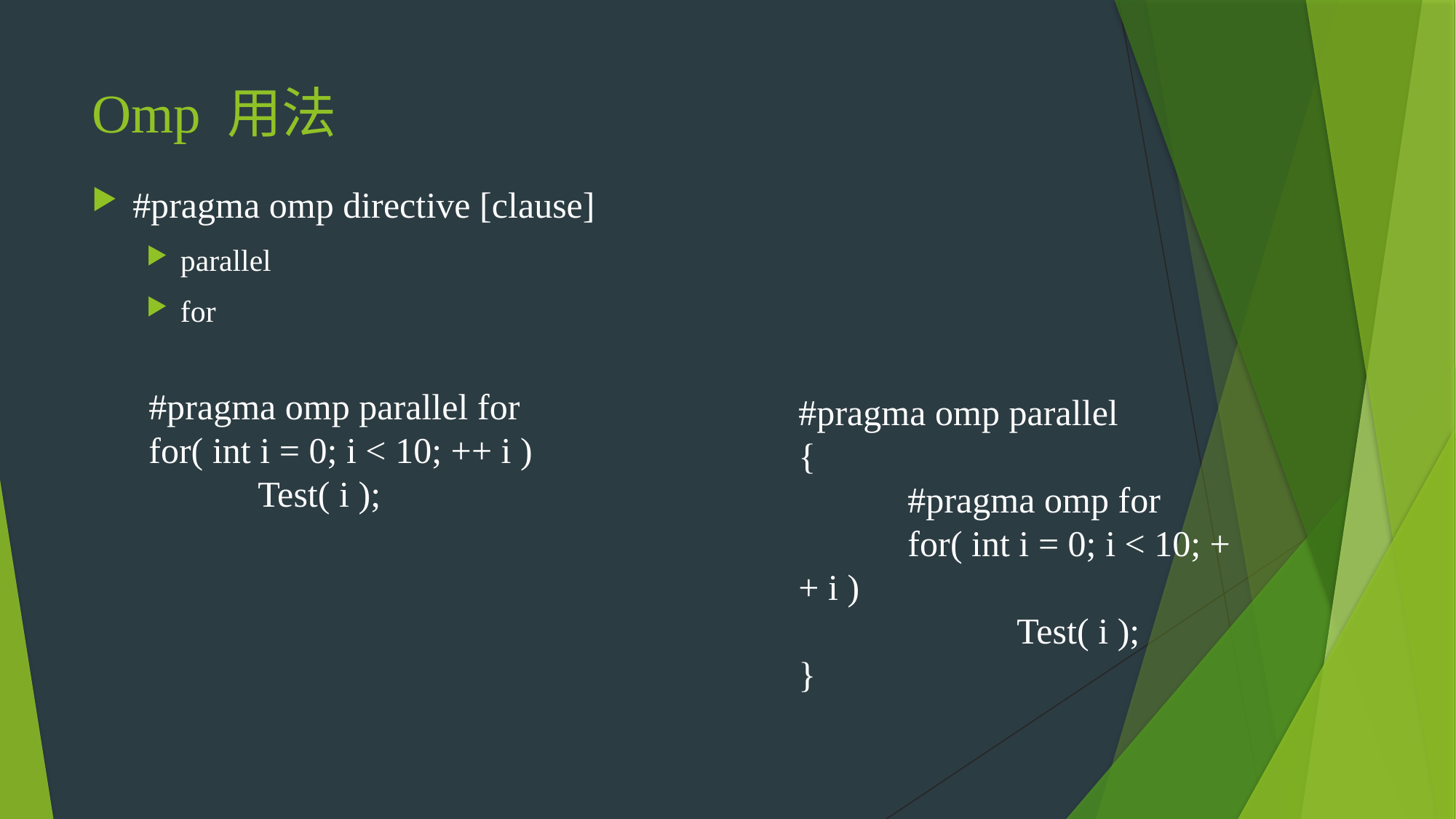

# Omp 用法
#pragma omp directive [clause]
parallel
for

#pragma omp parallel for
for( int i = 0; i < 10; ++ i )
  	Test( i );
#pragma omp parallel
{
  	#pragma omp for
  	for( int i = 0; i < 10; ++ i )
   		Test( i );
}